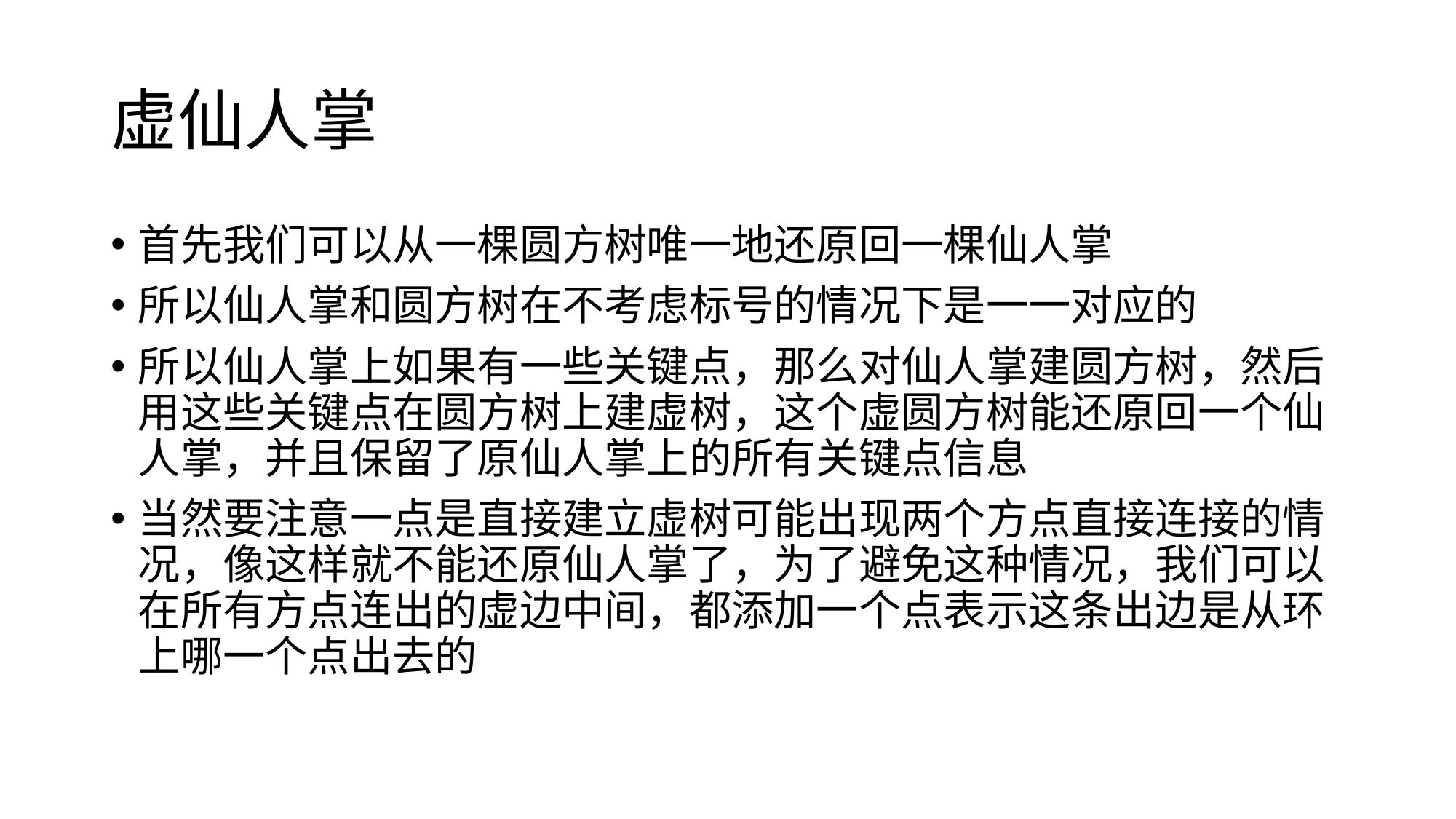

# 虚仙人掌
首先我们可以从一棵圆方树唯一地还原回一棵仙人掌
所以仙人掌和圆方树在不考虑标号的情况下是一一对应的
所以仙人掌上如果有一些关键点，那么对仙人掌建圆方树，然后用这些关键点在圆方树上建虚树，这个虚圆方树能还原回一个仙人掌，并且保留了原仙人掌上的所有关键点信息
当然要注意一点是直接建立虚树可能出现两个方点直接连接的情况，像这样就不能还原仙人掌了，为了避免这种情况，我们可以在所有方点连出的虚边中间，都添加一个点表示这条出边是从环上哪一个点出去的